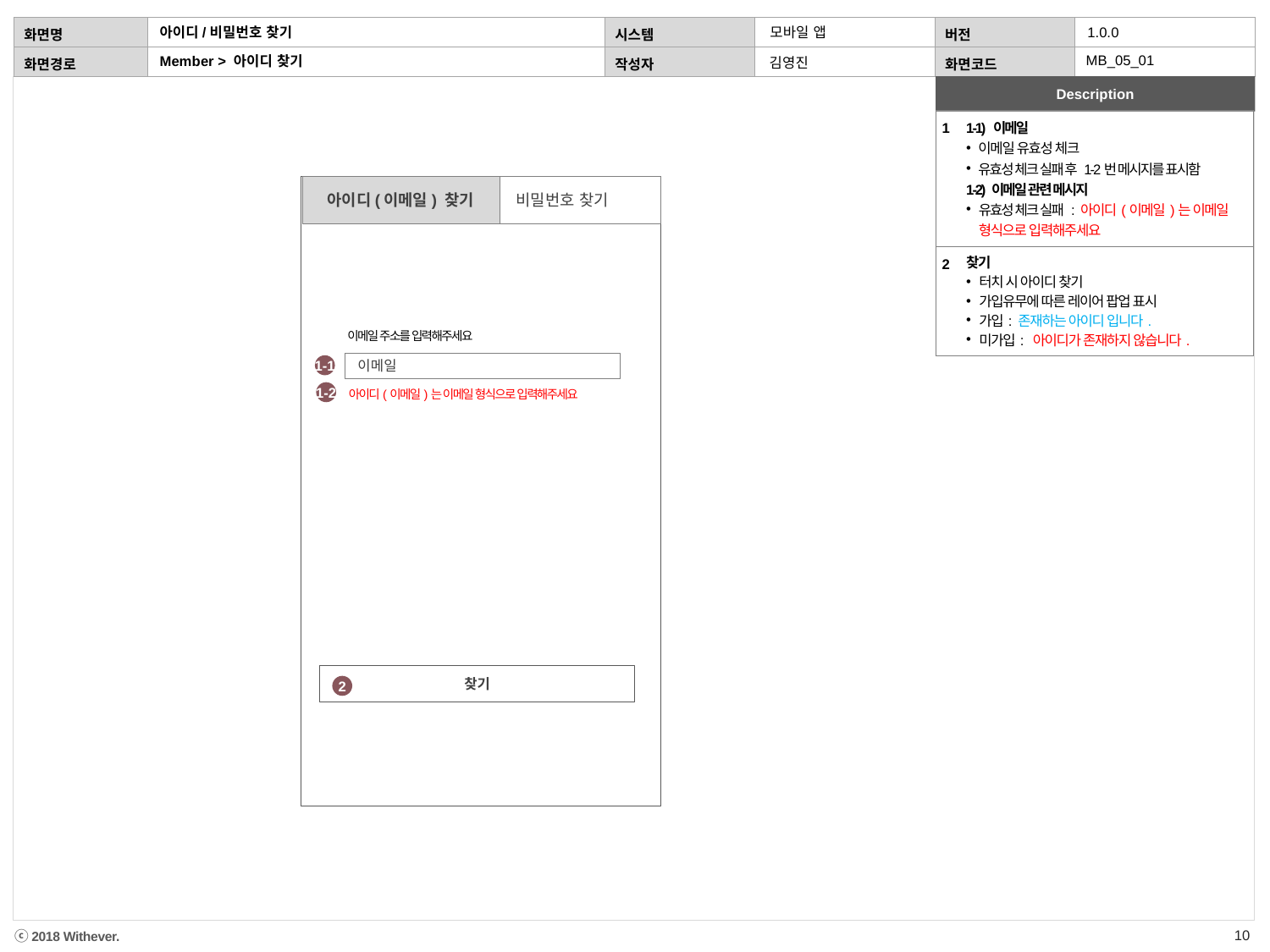

# 아이디/비밀번호 찾기
모바일 앱
MB_05_01
Member > 아이디 찾기
김영진
| 1 | 1-1) 이메일 이메일 유효성 체크 유효성 체크 실패 후 1-2번 메시지를 표시함 1-2) 이메일 관련 메시지 유효성 체크 실패 : 아이디(이메일)는 이메일 형식으로 입력해주세요 |
| --- | --- |
| 2 | 찾기 터치 시 아이디 찾기 가입유무에 따른 레이어 팝업 표시 가입: 존재하는 아이디 입니다. 미가입: 아이디가 존재하지 않습니다. |

아이디(이메일) 찾기
비밀번호 찾기
이메일 주소를 입력해주세요
이메일
1-1
아이디(이메일)는 이메일 형식으로 입력해주세요
1-2

찾기
2